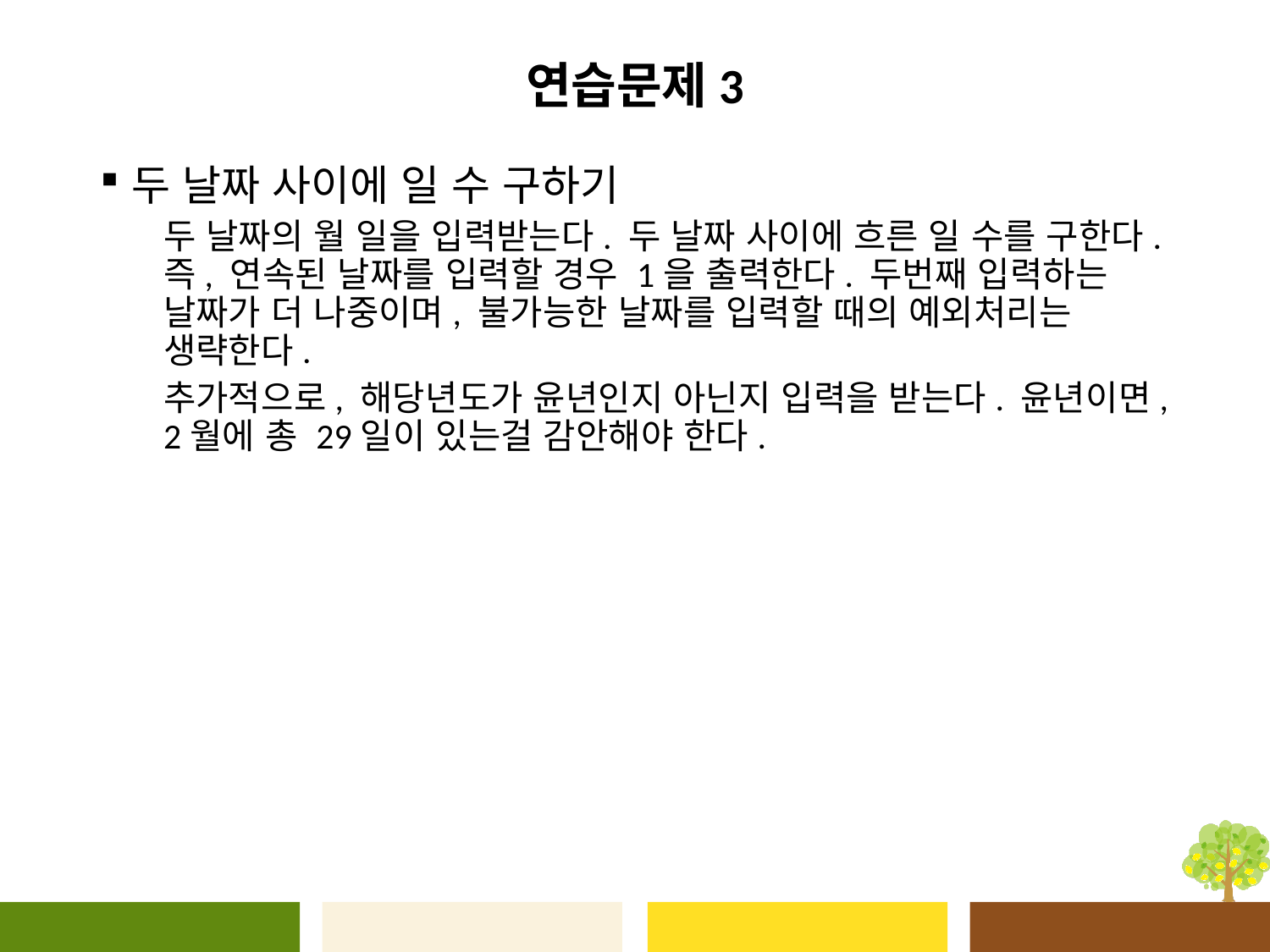

# 연습문제3
두 날짜 사이에 일 수 구하기
두 날짜의 월 일을 입력받는다. 두 날짜 사이에 흐른 일 수를 구한다. 즉, 연속된 날짜를 입력할 경우 1을 출력한다. 두번째 입력하는 날짜가 더 나중이며, 불가능한 날짜를 입력할 때의 예외처리는 생략한다.
추가적으로, 해당년도가 윤년인지 아닌지 입력을 받는다. 윤년이면, 2월에 총 29일이 있는걸 감안해야 한다.